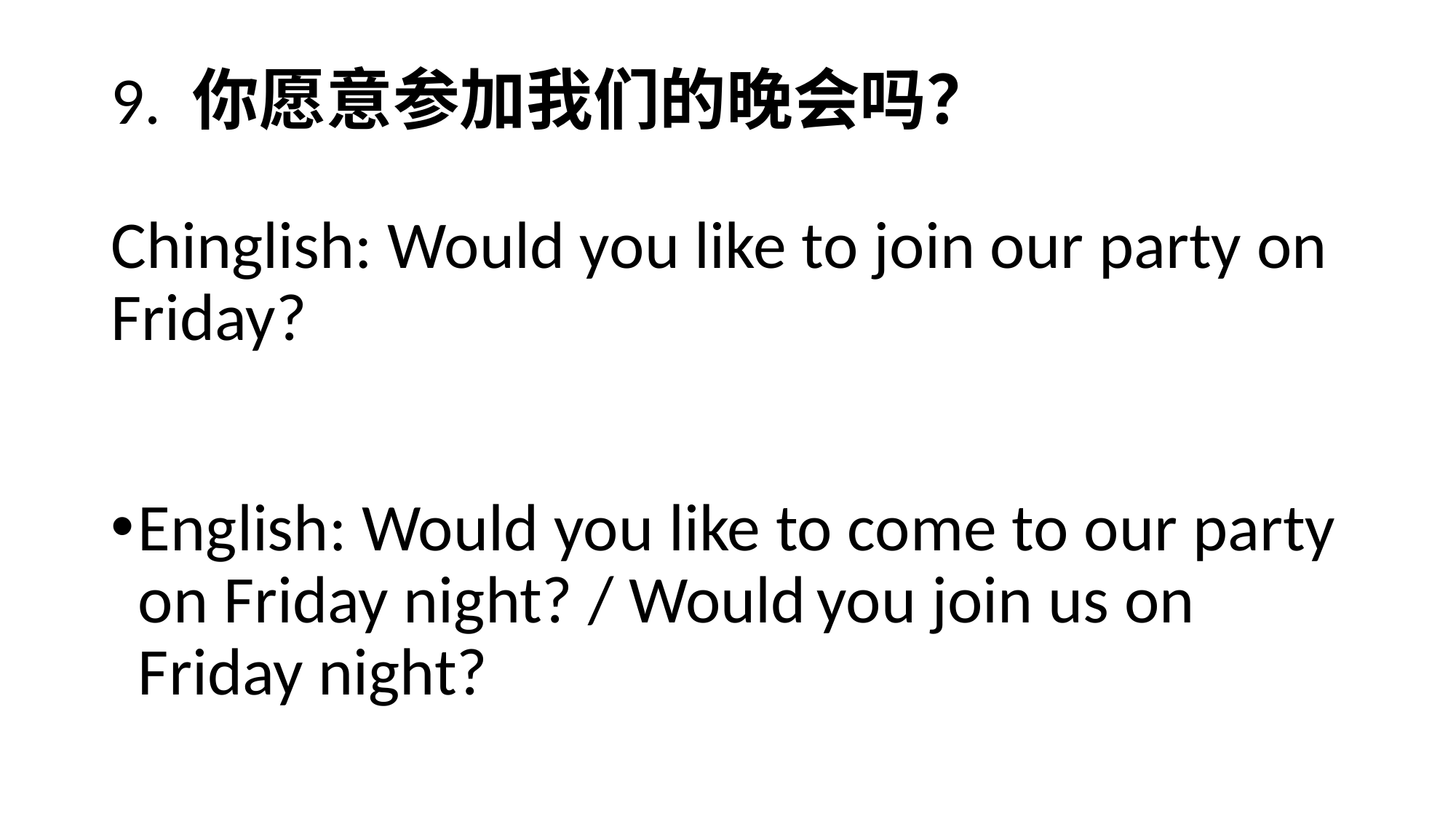

# 9. 你愿意参加我们的晚会吗？   Chinglish: Would you like to join our party on Friday?
English: Would you like to come to our party on Friday night? / Would you join us on Friday night?